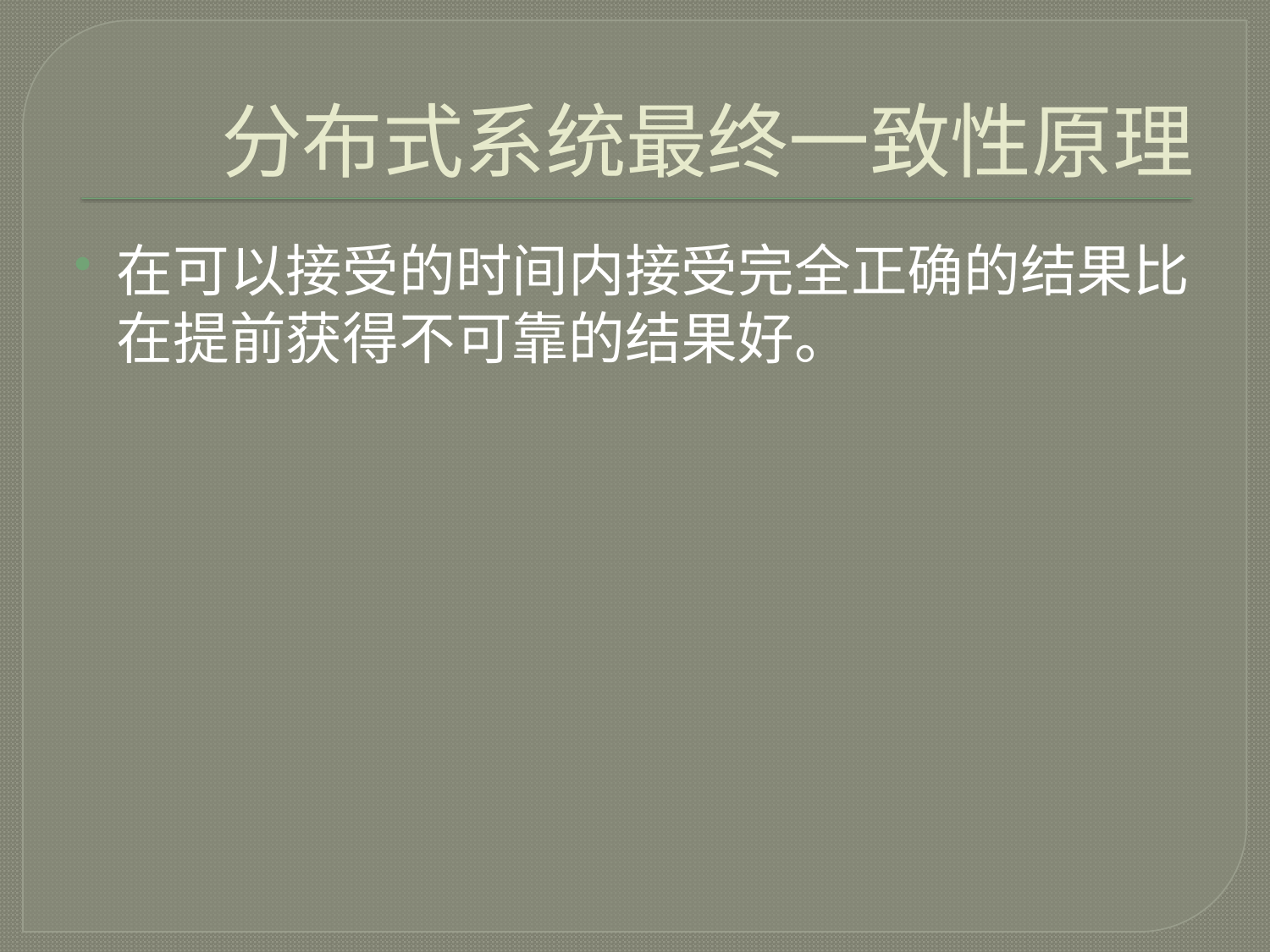

# 分布式系统最终一致性原理
在可以接受的时间内接受完全正确的结果比在提前获得不可靠的结果好。